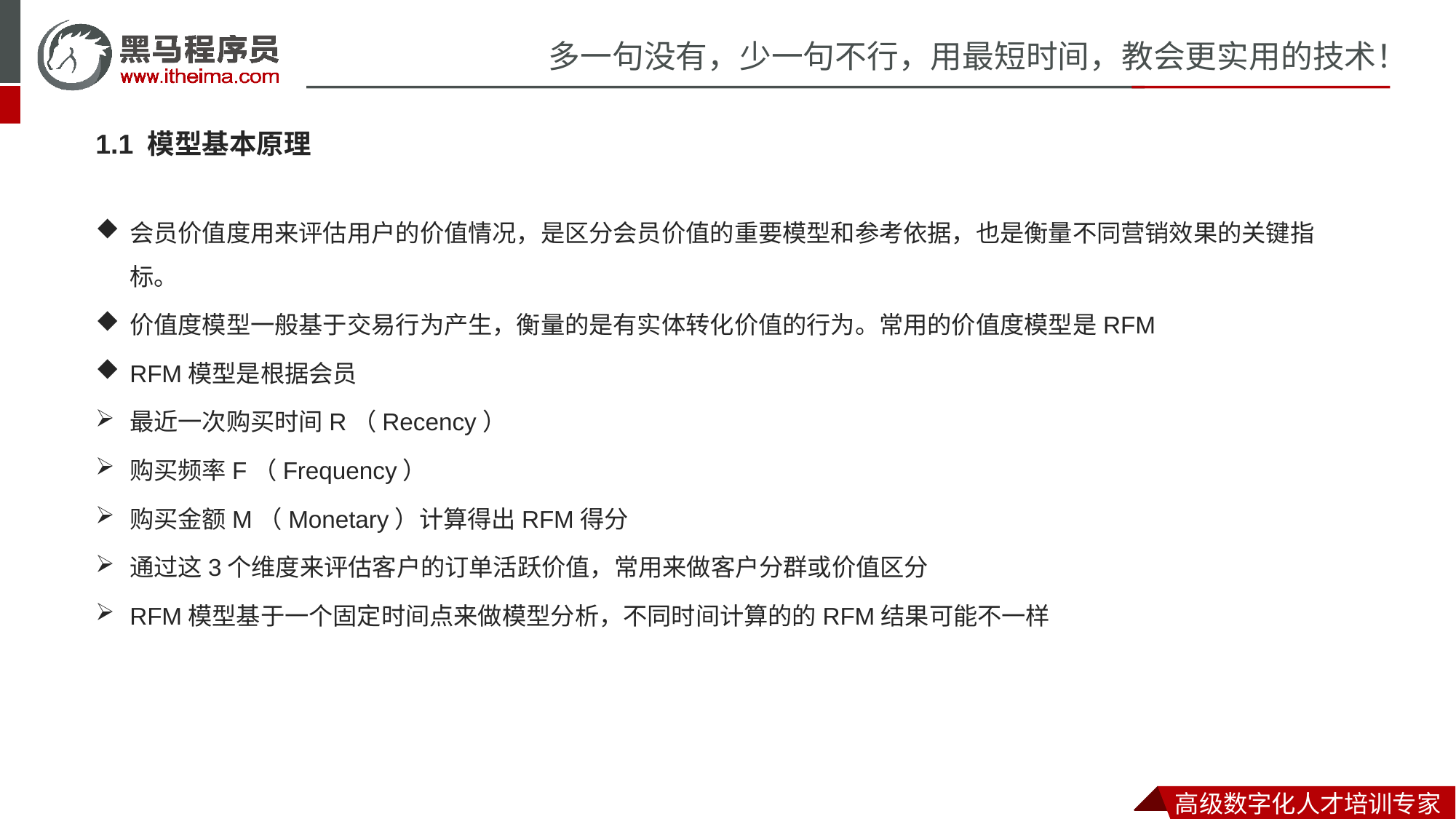

1.1 模型基本原理
会员价值度用来评估用户的价值情况，是区分会员价值的重要模型和参考依据，也是衡量不同营销效果的关键指标。
价值度模型一般基于交易行为产生，衡量的是有实体转化价值的行为。常用的价值度模型是RFM
RFM模型是根据会员
最近一次购买时间R（Recency）
购买频率F（Frequency）
购买金额M（Monetary）计算得出RFM得分
通过这3个维度来评估客户的订单活跃价值，常用来做客户分群或价值区分
RFM模型基于一个固定时间点来做模型分析，不同时间计算的的RFM结果可能不一样